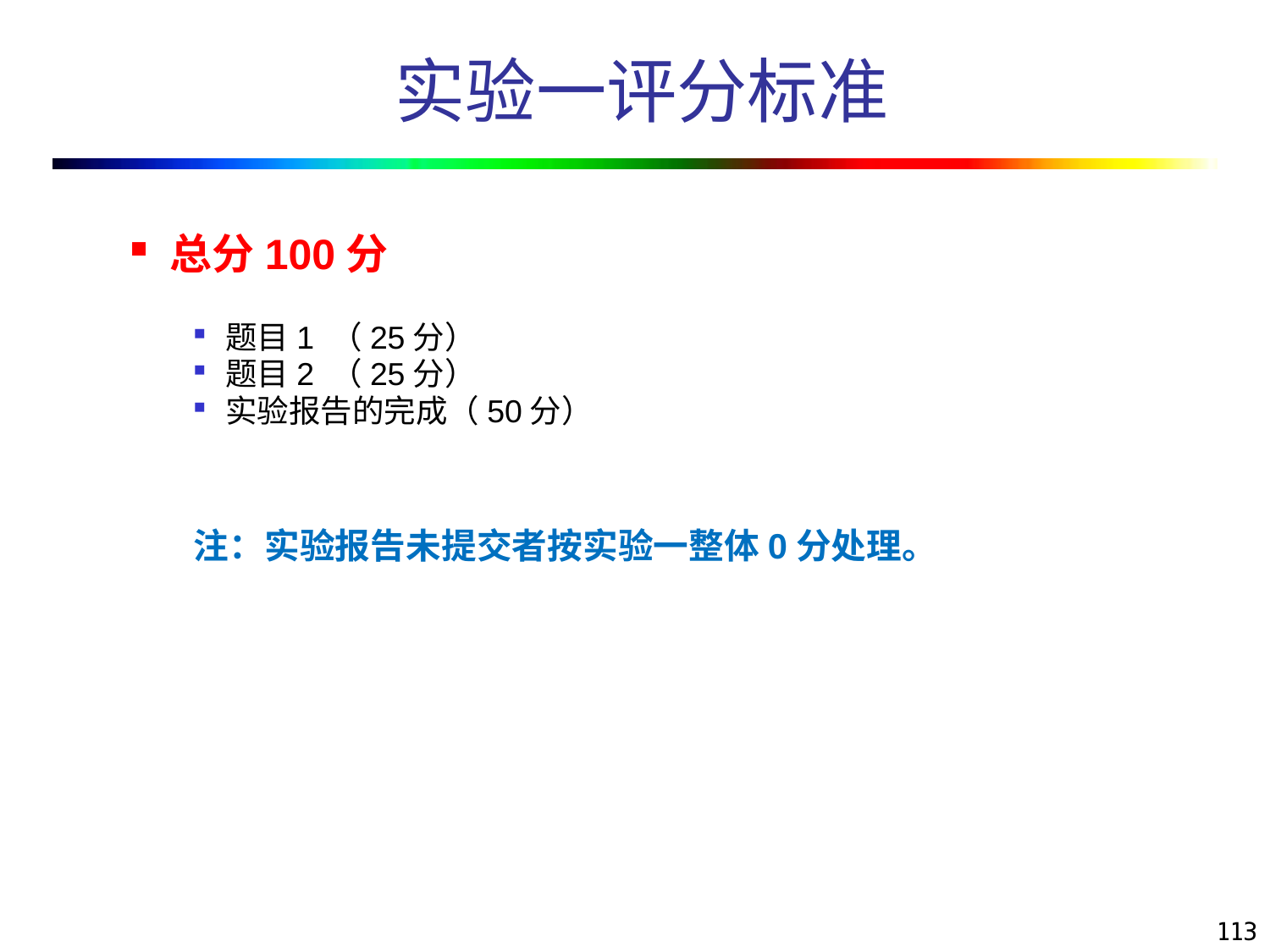

# 实验一评分标准

总分100分

题目1 （25分）
题目2 （25分）
实验报告的完成（50分）

注：实验报告未提交者按实验一整体0分处理。

113